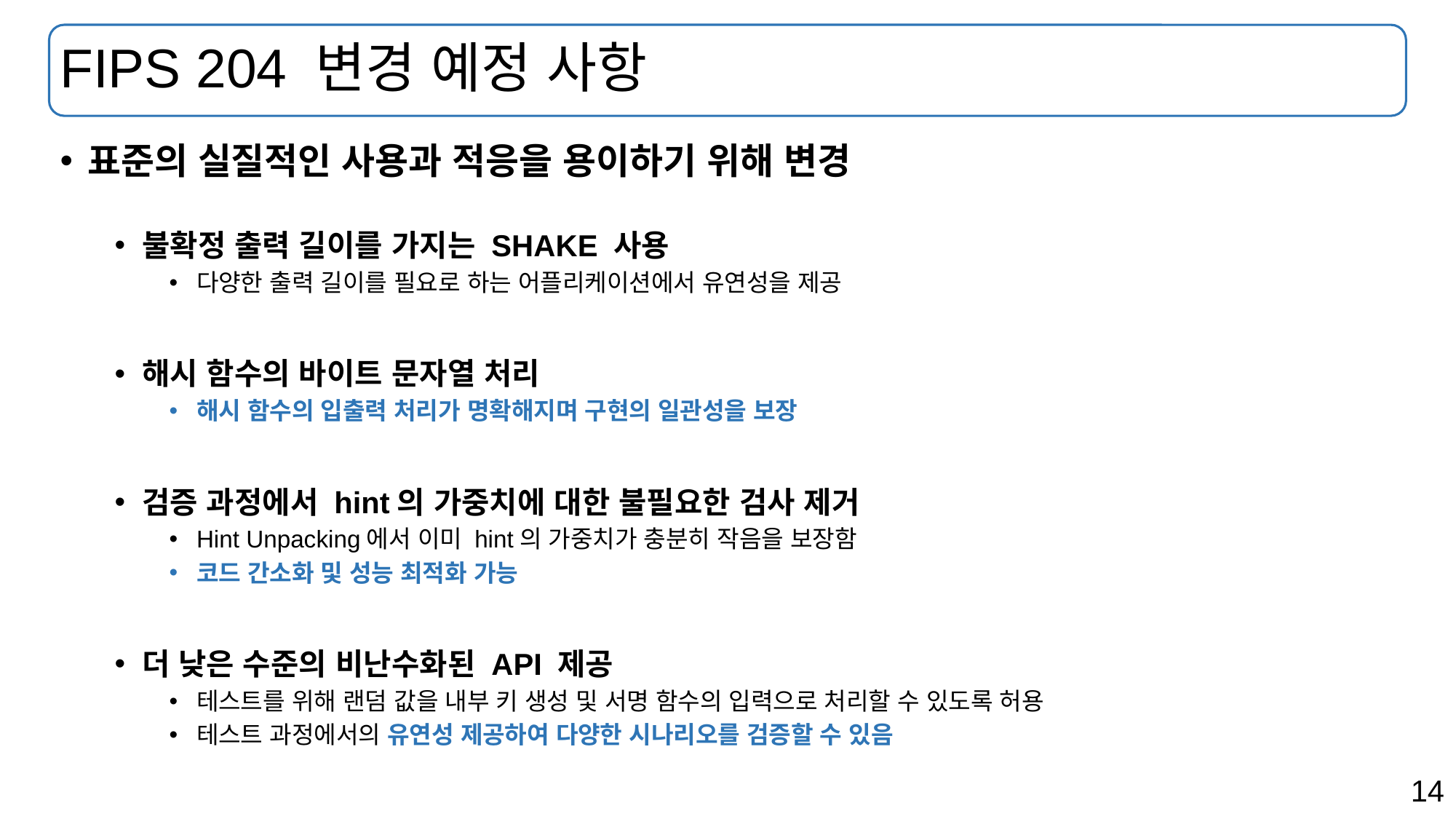

# FIPS 204 변경 예정 사항
표준의 실질적인 사용과 적응을 용이하기 위해 변경

불확정 출력 길이를 가지는 SHAKE 사용
다양한 출력 길이를 필요로 하는 어플리케이션에서 유연성을 제공

해시 함수의 바이트 문자열 처리
해시 함수의 입출력 처리가 명확해지며 구현의 일관성을 보장

검증 과정에서 hint의 가중치에 대한 불필요한 검사 제거
Hint Unpacking에서 이미 hint의 가중치가 충분히 작음을 보장함
코드 간소화 및 성능 최적화 가능

더 낮은 수준의 비난수화된 API 제공
테스트를 위해 랜덤 값을 내부 키 생성 및 서명 함수의 입력으로 처리할 수 있도록 허용
테스트 과정에서의 유연성 제공하여 다양한 시나리오를 검증할 수 있음